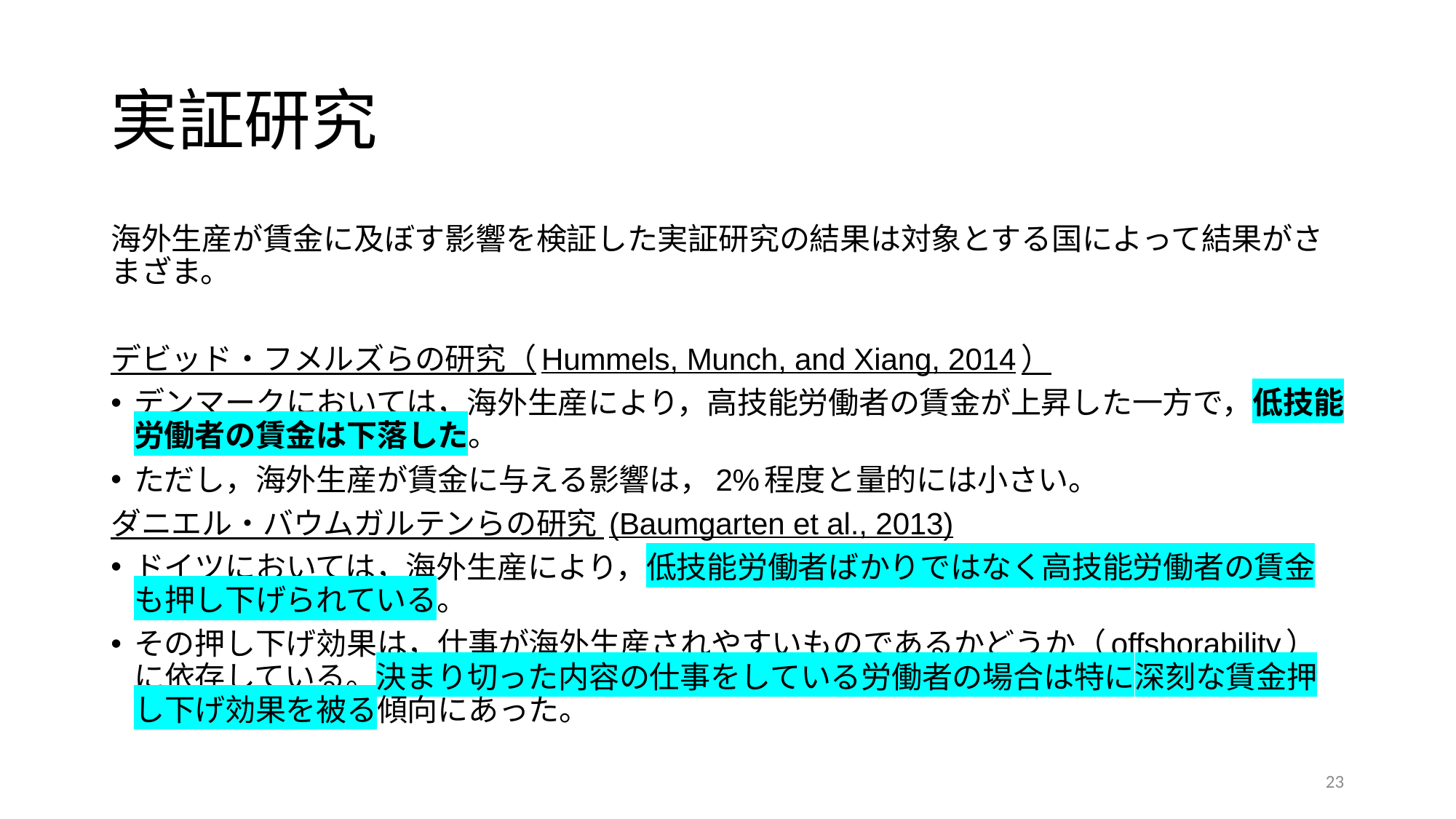

# 実証研究
海外生産が賃金に及ぼす影響を検証した実証研究の結果は対象とする国によって結果がさまざま。

デビッド・フメルズらの研究（Hummels, Munch, and Xiang, 2014）
デンマークにおいては，海外生産により，高技能労働者の賃金が上昇した一方で，低技能労働者の賃金は下落した。
ただし，海外生産が賃金に与える影響は，2%程度と量的には小さい。
ダニエル・バウムガルテンらの研究 (Baumgarten et al., 2013)
ドイツにおいては，海外生産により，低技能労働者ばかりではなく高技能労働者の賃金も押し下げられている。
その押し下げ効果は，仕事が海外生産されやすいものであるかどうか（offshorability）に依存している。決まり切った内容の仕事をしている労働者の場合は特に深刻な賃金押し下げ効果を被る傾向にあった。
23